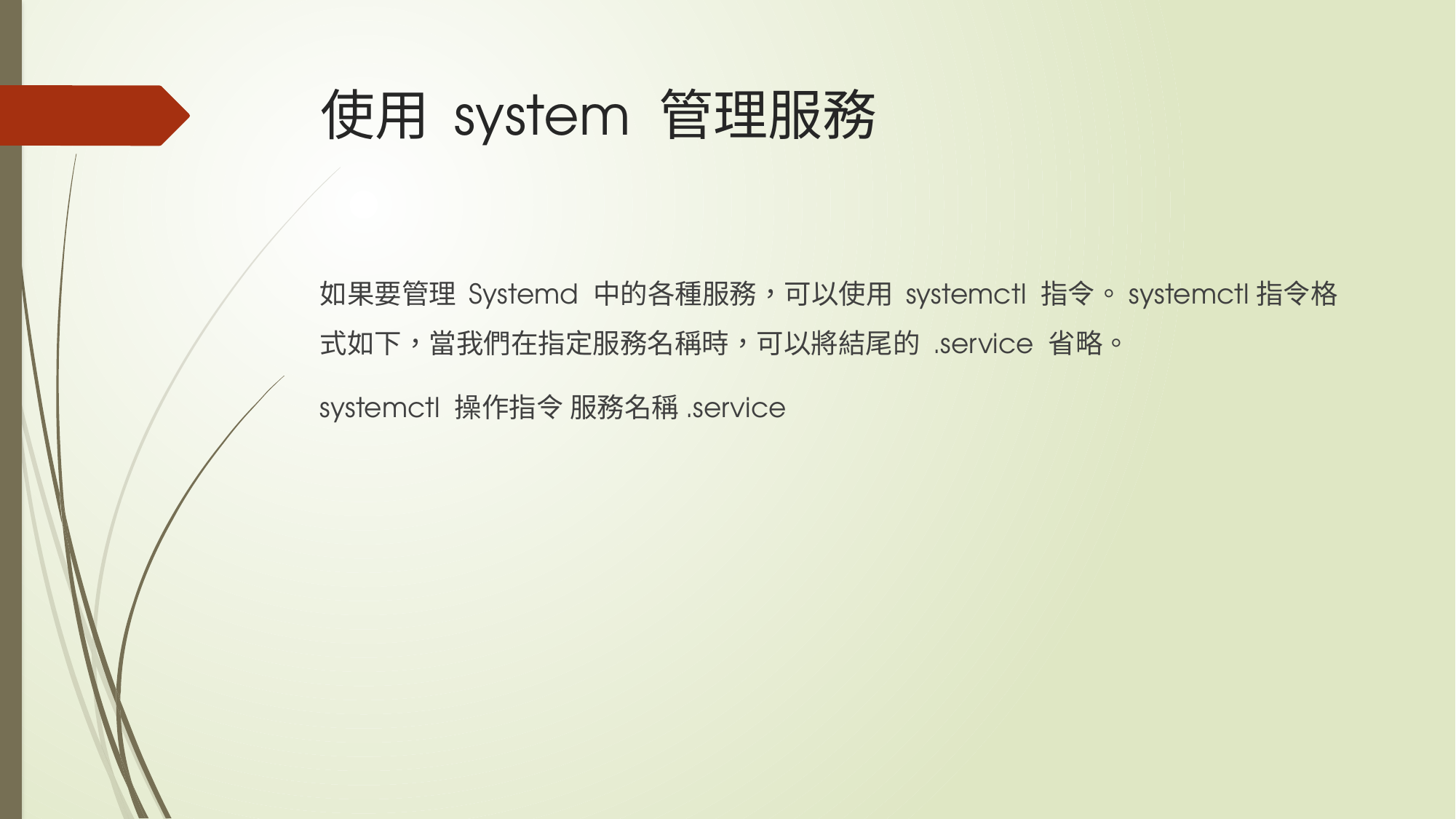

# 使用 system 管理服務
如果要管理 Systemd 中的各種服務，可以使用 systemctl 指令。systemctl指令格式如下，當我們在指定服務名稱時，可以將結尾的 .service 省略。
systemctl 操作指令 服務名稱.service